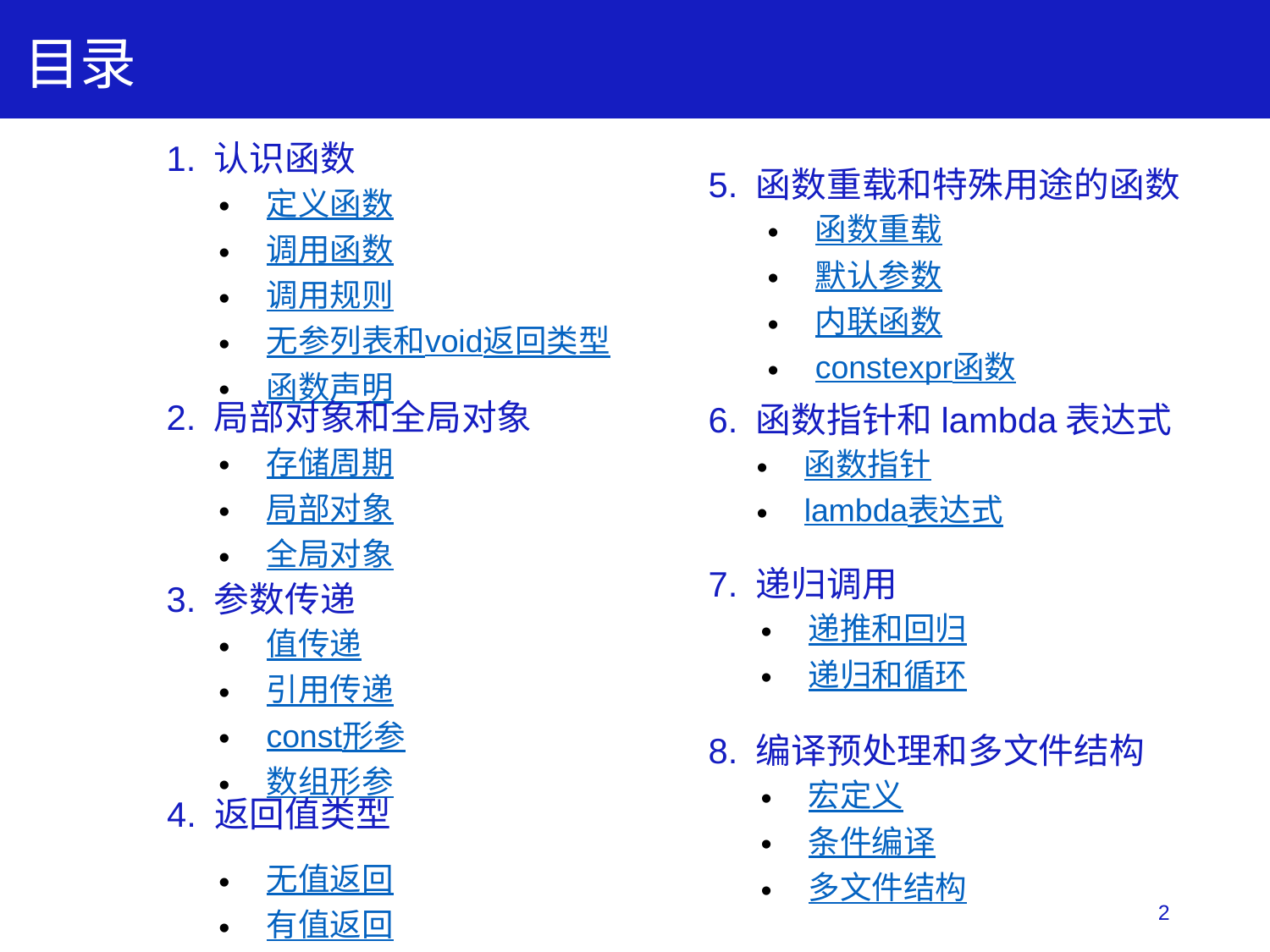

目录
1. 认识函数
定义函数
调用函数
调用规则
无参列表和void返回类型
函数声明
5. 函数重载和特殊用途的函数
函数重载
默认参数
内联函数
constexpr函数
2. 局部对象和全局对象
存储周期
局部对象
全局对象
6. 函数指针和lambda表达式
函数指针
lambda表达式
7. 递归调用
递推和回归
递归和循环
3. 参数传递
值传递
引用传递
const形参
数组形参
8. 编译预处理和多文件结构
宏定义
条件编译
多文件结构
4. 返回值类型
无值返回
有值返回
2